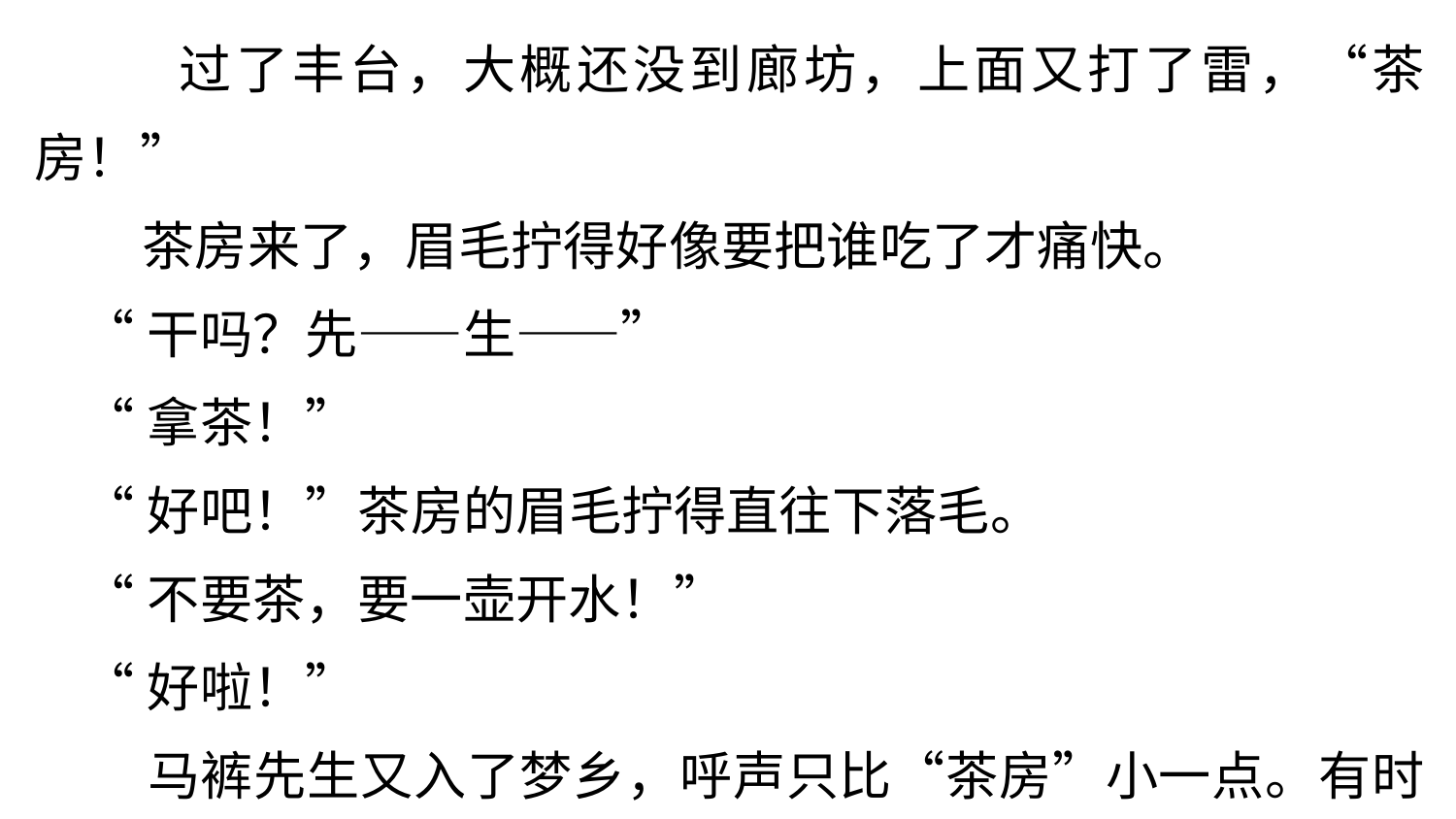

过了丰台，大概还没到廊坊，上面又打了雷，“茶房！”
        茶房来了，眉毛拧得好像要把谁吃了才痛快。
    “干吗？先——生——”
    “拿茶！”
    “好吧！”茶房的眉毛拧得直往下落毛。
    “不要茶，要一壶开水！”
    “好啦！”
        马裤先生又入了梦乡，呼声只比“茶房”小一点。有时呼声低一点，用咬牙来补上。